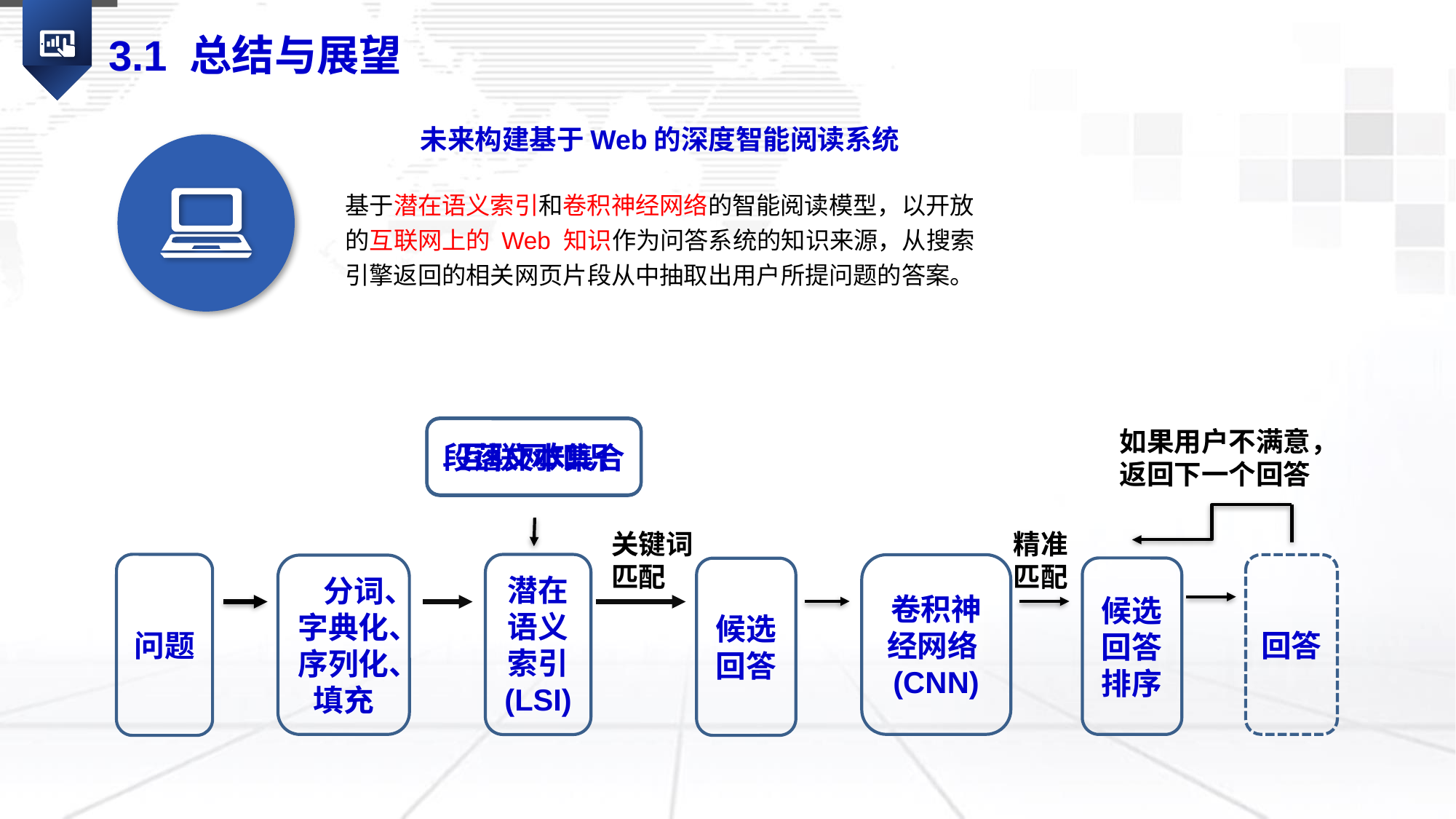

3.1 总结与展望

未来构建基于Web的深度智能阅读系统

基于潜在语义索引和卷积神经网络的智能阅读模型，以开放的互联网上的 Web 知识作为问答系统的知识来源，从搜索引擎返回的相关网页片段从中抽取出用户所提问题的答案。
互联网知识
段落文本集合
如果用户不满意，
返回下一个回答
关键词匹配
精准匹配
问题
潜在语义索引
(LSI)
卷积神经网络(CNN)
回答
  分词、字典化、序列化、填充
候选回答排序
候选回答